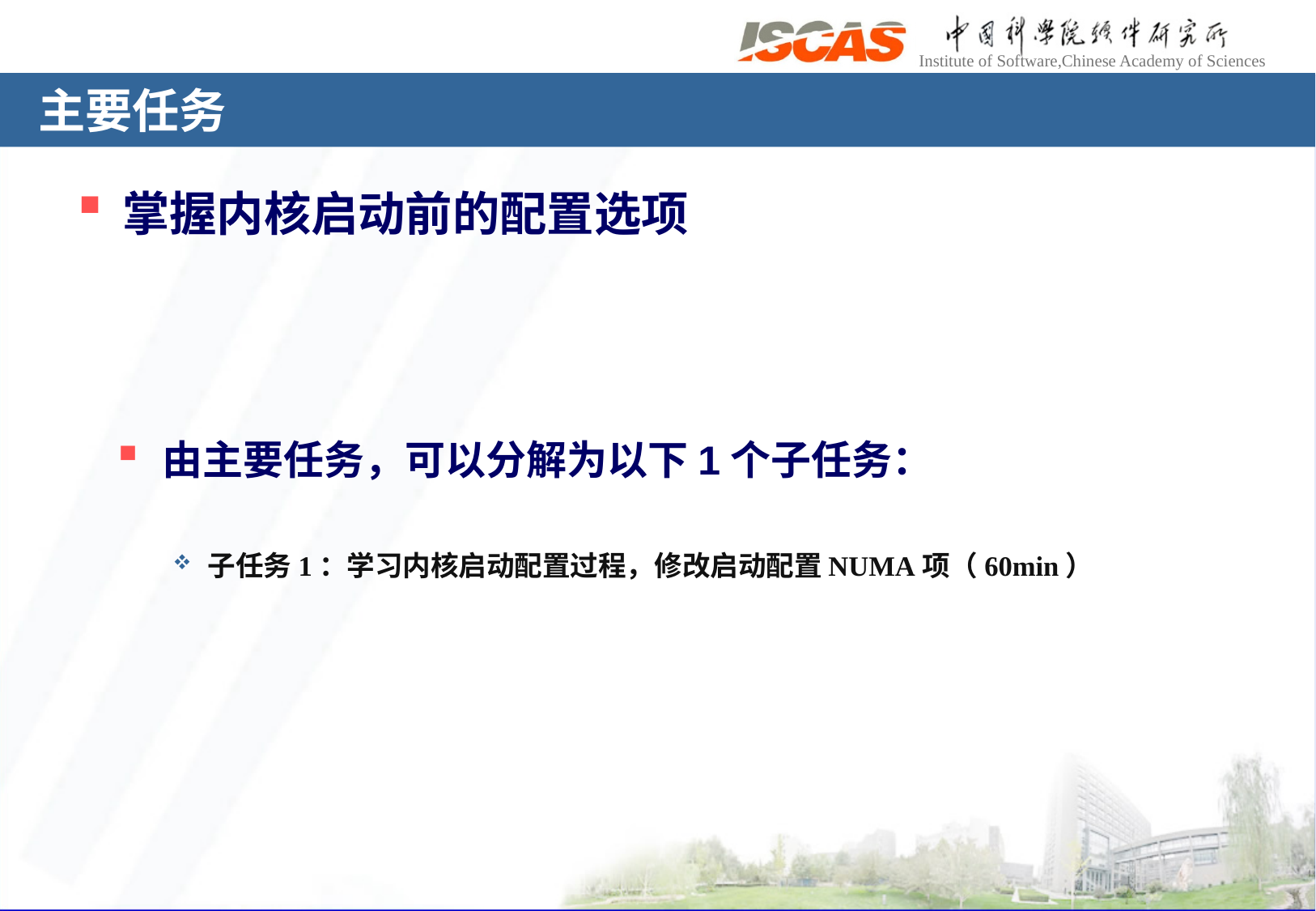

# 主要任务
掌握内核启动前的配置选项
由主要任务，可以分解为以下1个子任务：

子任务1：学习内核启动配置过程，修改启动配置NUMA项（60min）